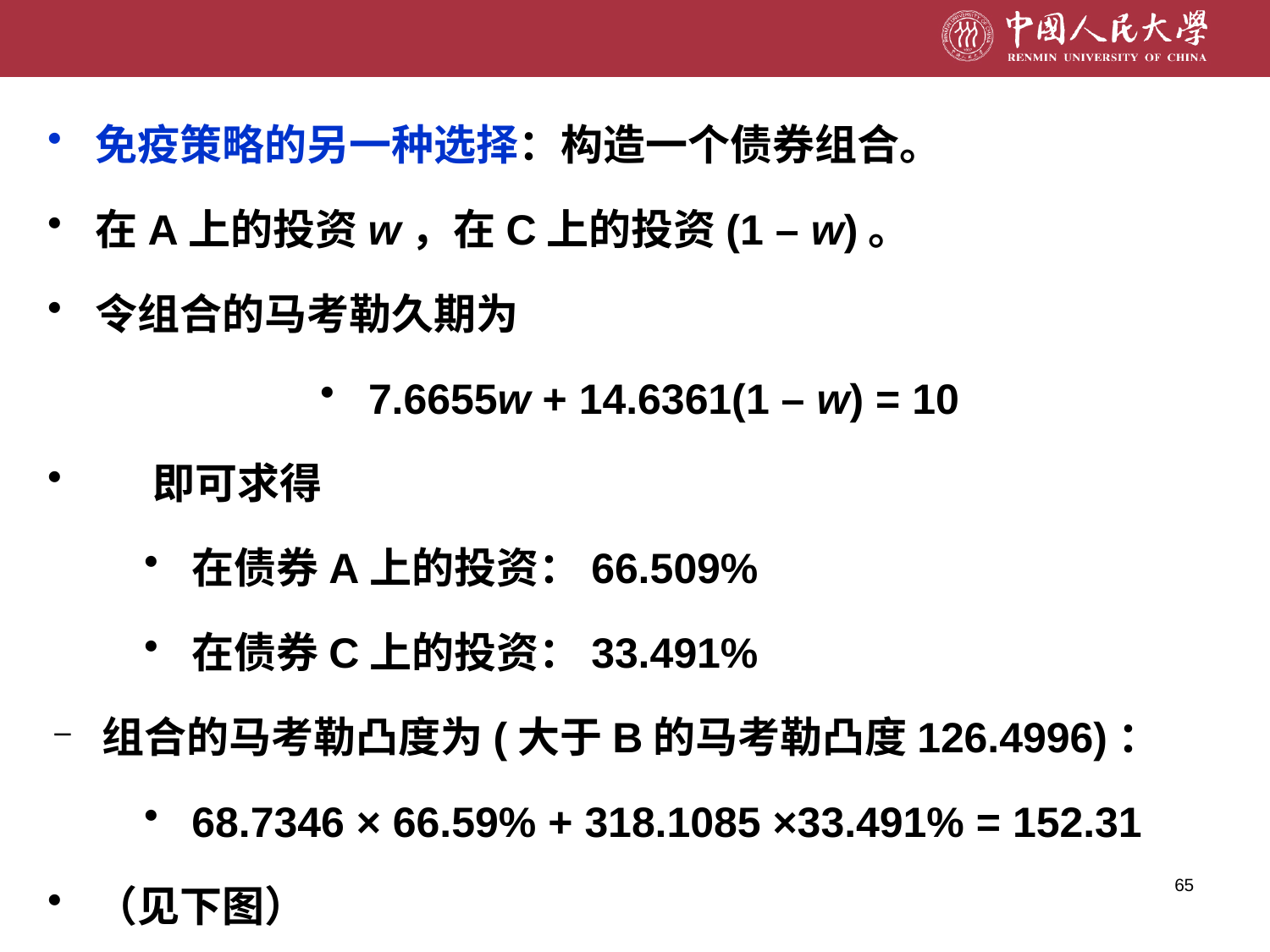

免疫策略的另一种选择：构造一个债券组合。
在A上的投资w，在C上的投资(1 – w)。
令组合的马考勒久期为
7.6655w + 14.6361(1 – w) = 10
     即可求得
在债券A上的投资：66.509%
在债券C上的投资：33.491%
组合的马考勒凸度为(大于B的马考勒凸度126.4996)：
68.7346 × 66.59% + 318.1085 ×33.491% = 152.31
（见下图）
65